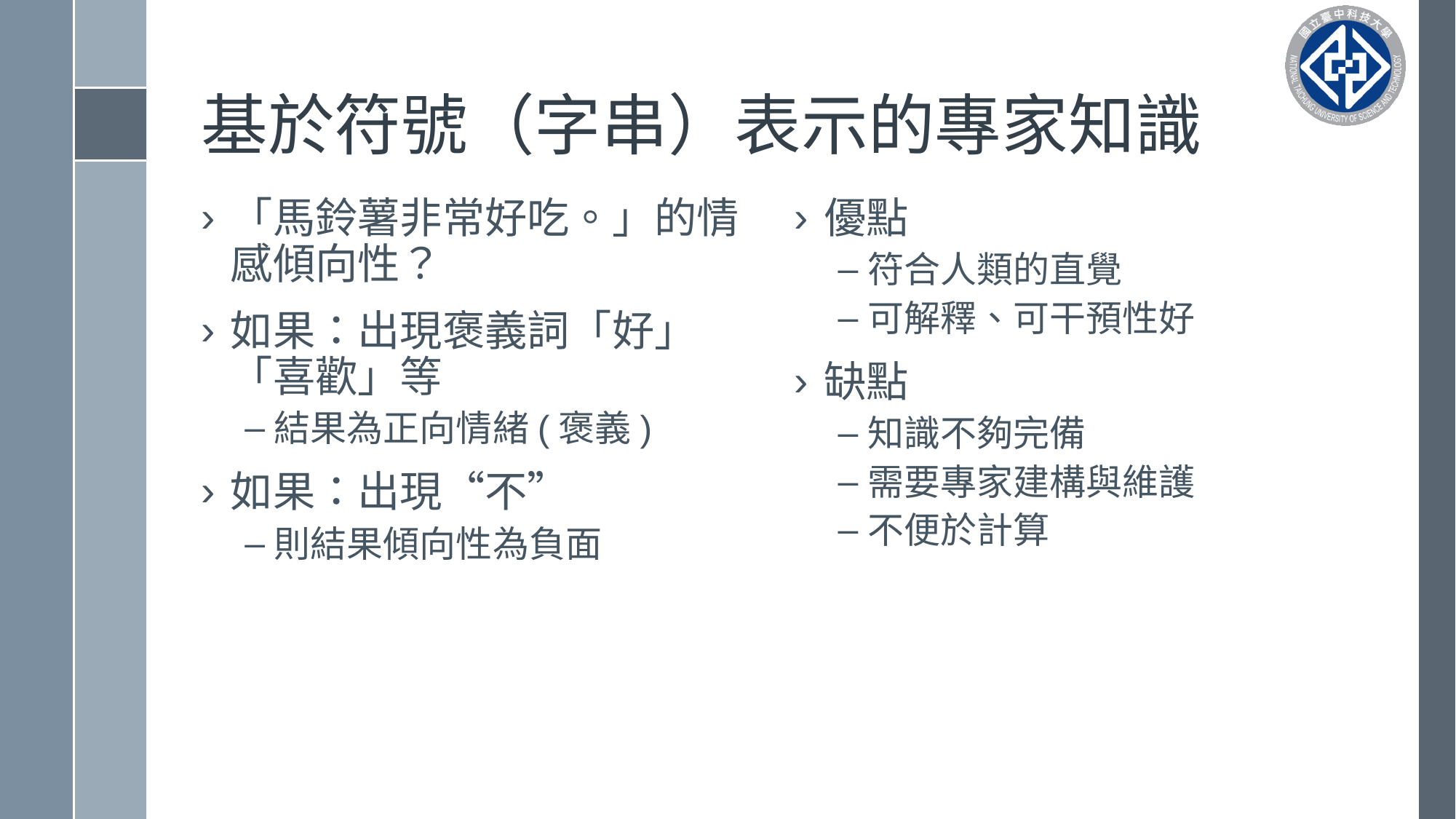

# 基於符號（字串）表示的專家知識
「馬鈴薯非常好吃。」的情感傾向性？
如果：出現褒義詞「好」「喜歡」等
結果為正向情緒(褒義)
如果：出現“不”
則結果傾向性為負面
優點
符合人類的直覺
可解釋、可干預性好
缺點
知識不夠完備
需要專家建構與維護
不便於計算